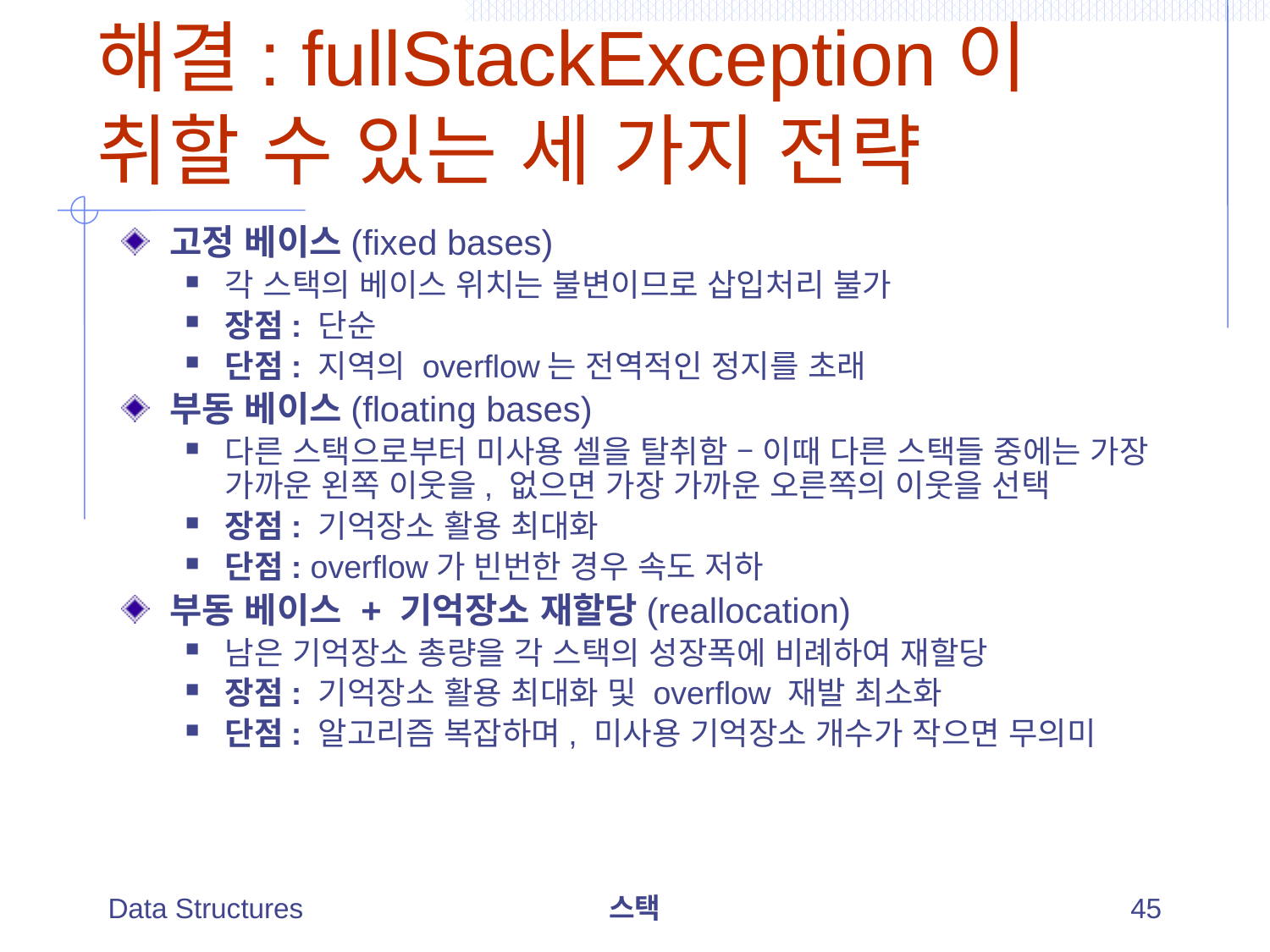

# 해결: fullStackException이 취할 수 있는 세 가지 전략
고정 베이스(fixed bases)
각 스택의 베이스 위치는 불변이므로 삽입처리 불가
장점: 단순
단점: 지역의 overflow는 전역적인 정지를 초래
부동 베이스(floating bases)
다른 스택으로부터 미사용 셀을 탈취함 – 이때 다른 스택들 중에는 가장 가까운 왼쪽 이웃을, 없으면 가장 가까운 오른쪽의 이웃을 선택
장점: 기억장소 활용 최대화
단점: overflow가 빈번한 경우 속도 저하
부동 베이스 + 기억장소 재할당(reallocation)
남은 기억장소 총량을 각 스택의 성장폭에 비례하여 재할당
장점: 기억장소 활용 최대화 및 overflow 재발 최소화
단점: 알고리즘 복잡하며, 미사용 기억장소 개수가 작으면 무의미
Data Structures
스택
45